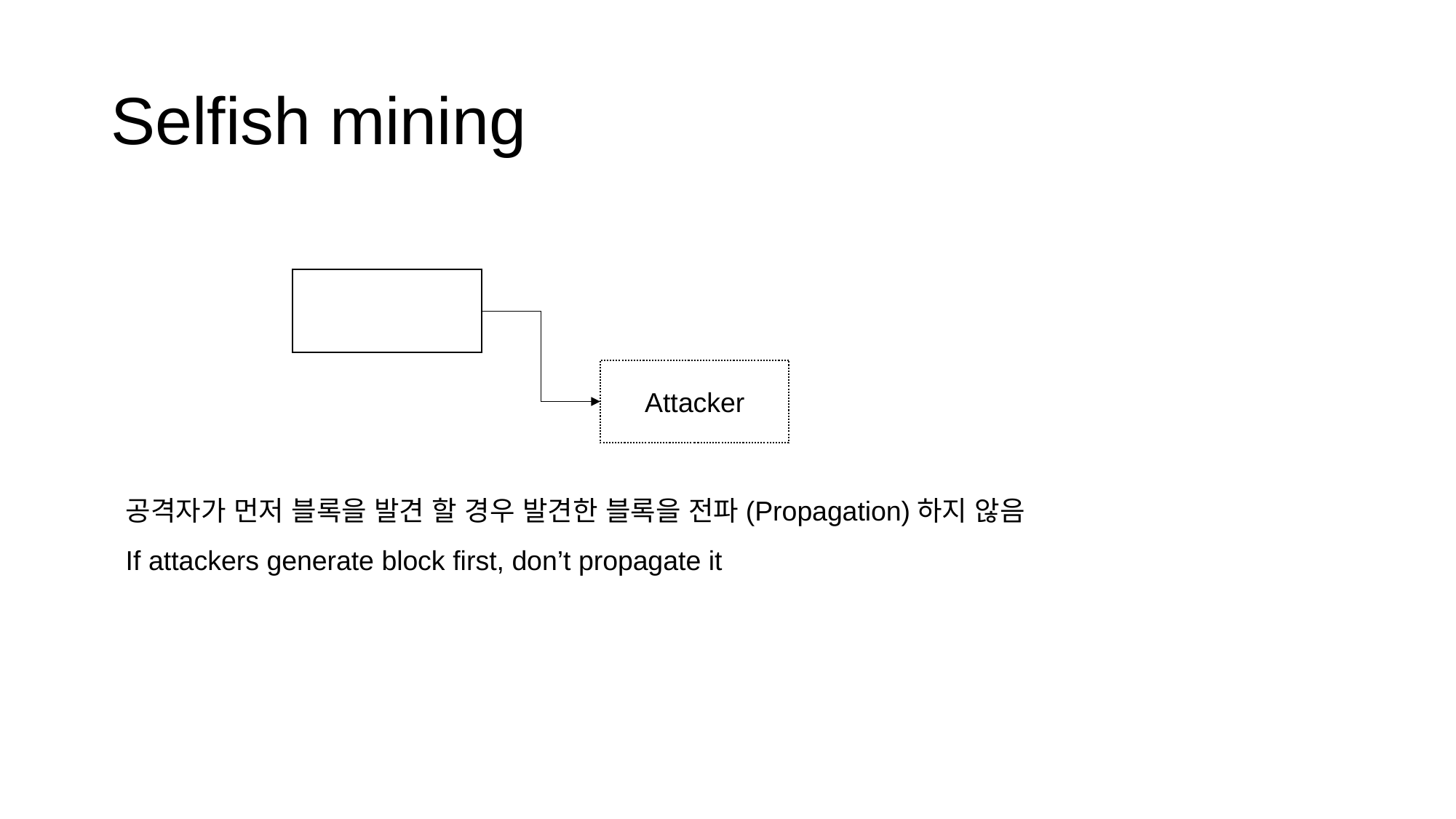

# Selfish mining

Attacker
공격자가 먼저 블록을 발견 할 경우 발견한 블록을 전파(Propagation)하지 않음
If attackers generate block first, don’t propagate it